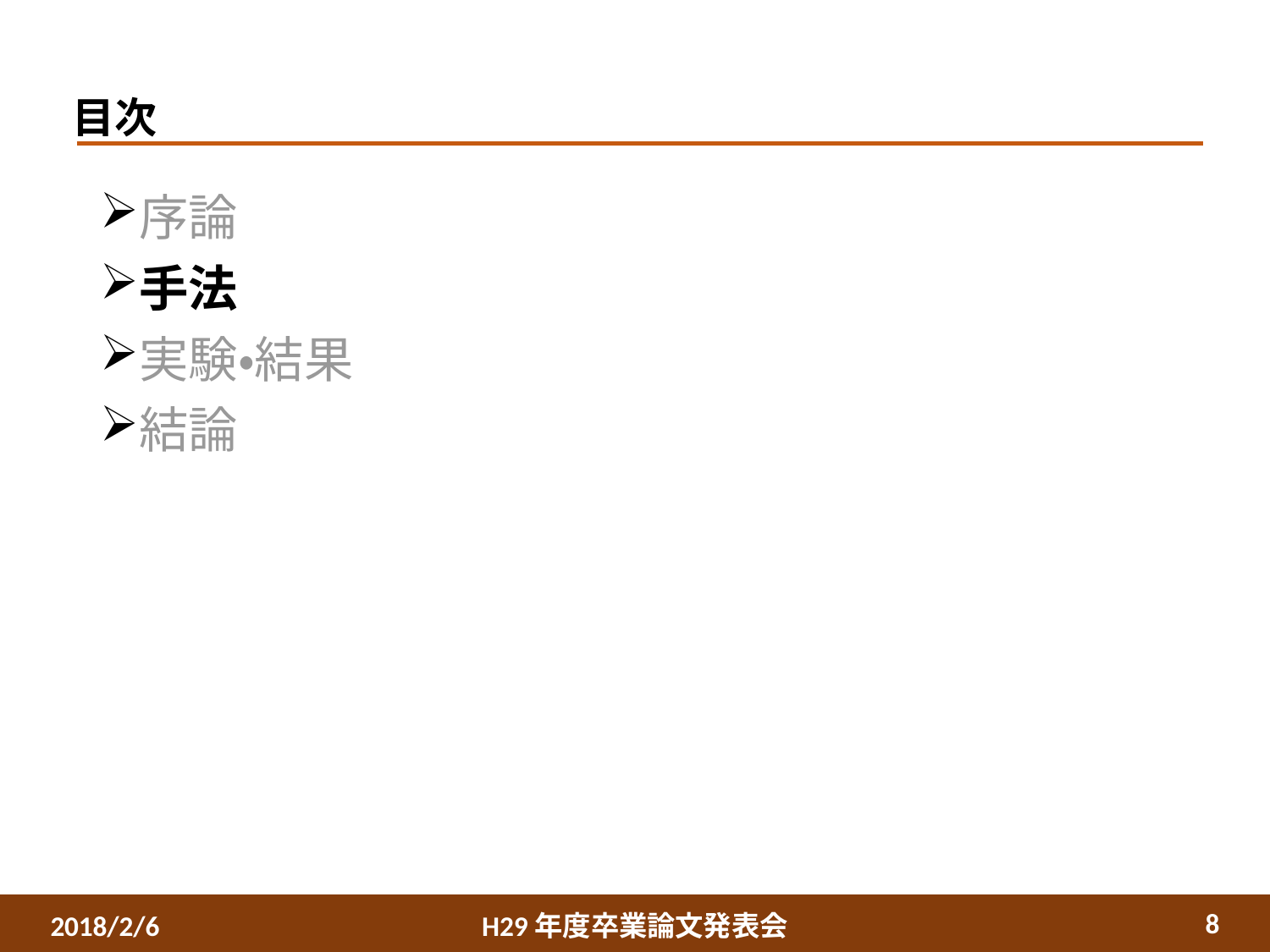

# 目次
序論
手法
実験・結果
結論
8
H29年度卒業論文発表会
2018/2/6